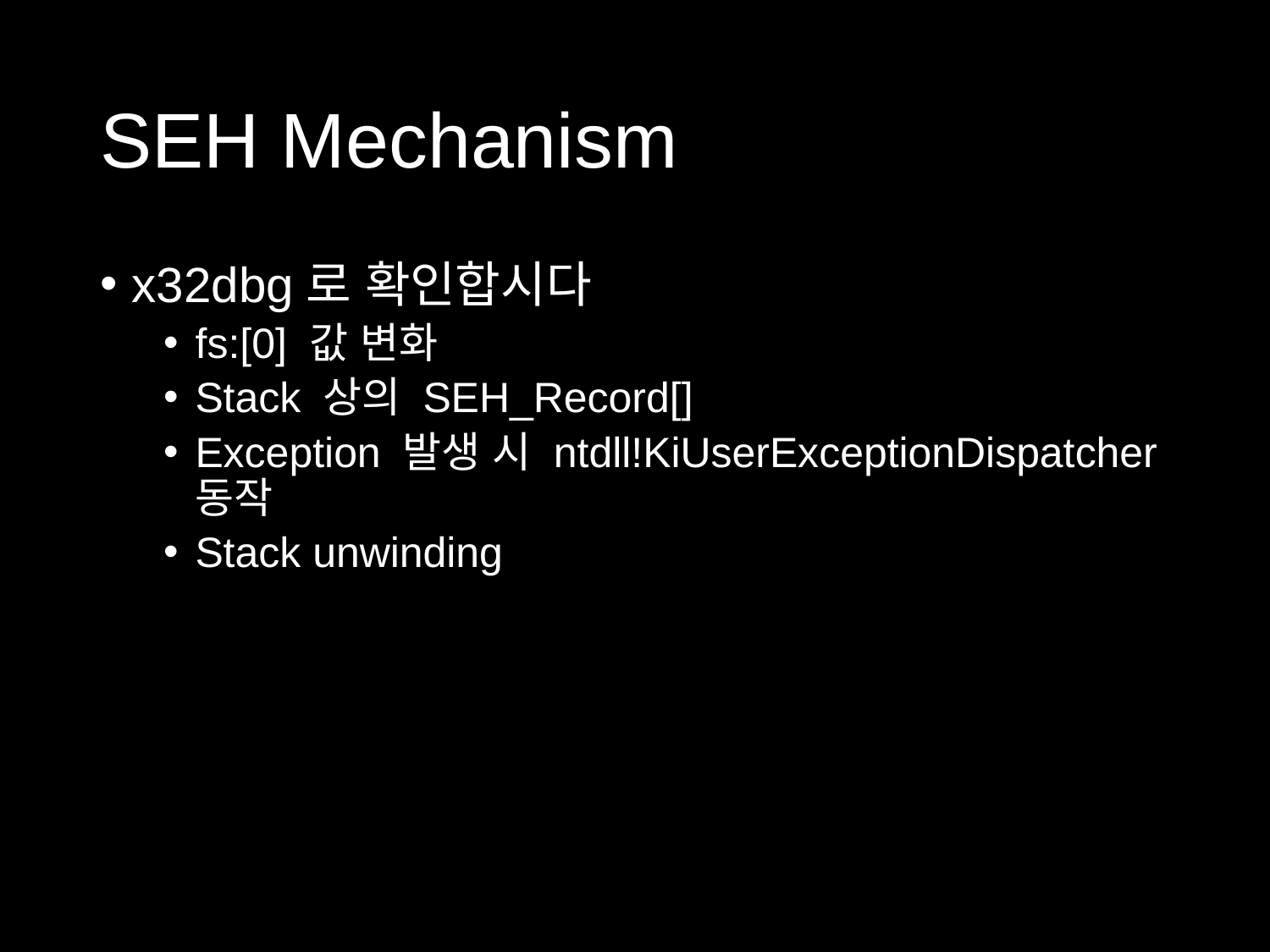

# SEH Mechanism
x32dbg로 확인합시다
fs:[0] 값 변화
Stack 상의 SEH_Record[]
Exception 발생 시 ntdll!KiUserExceptionDispatcher 동작
Stack unwinding